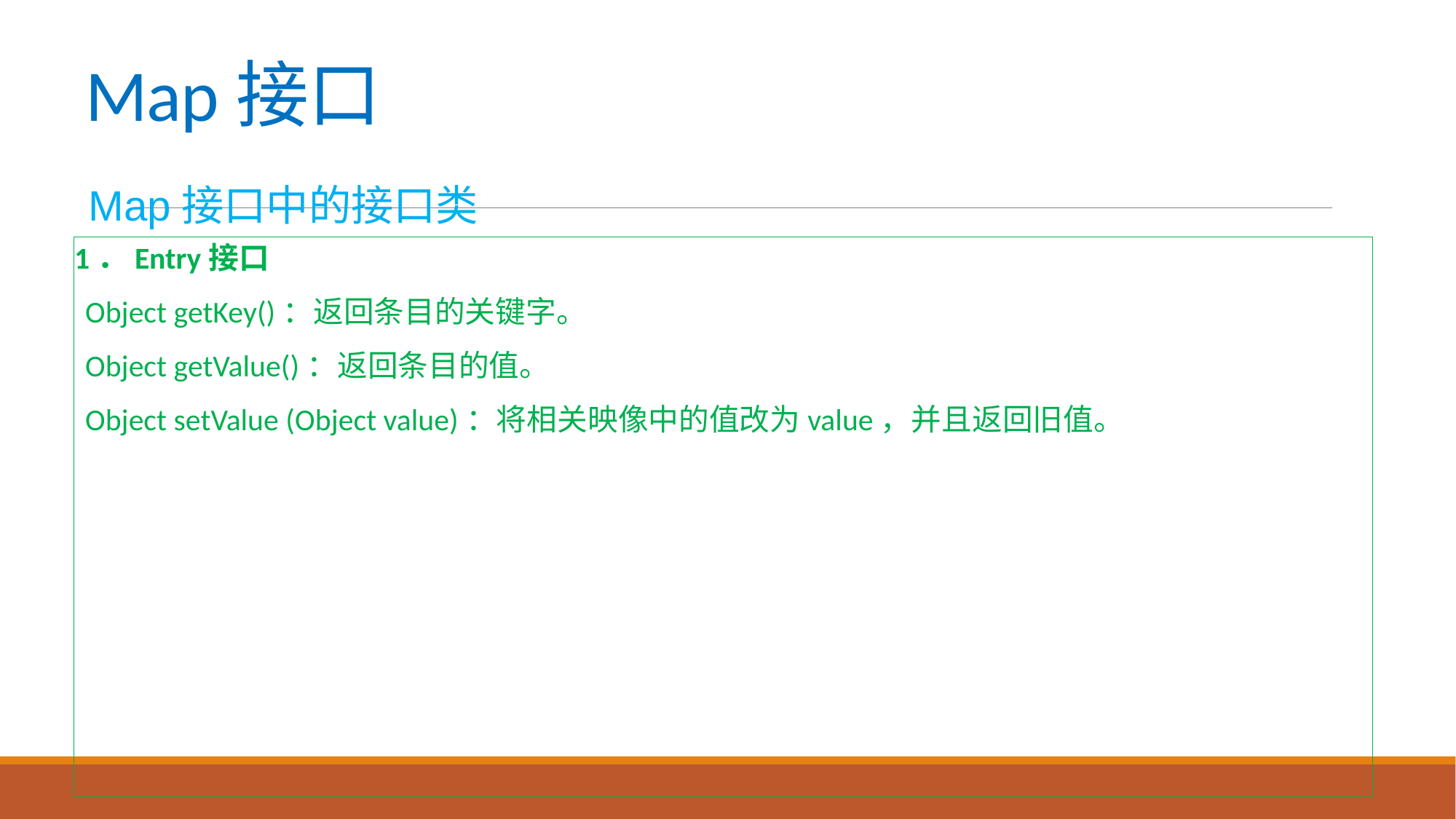

# Map接口
Map接口中的接口类
1．Entry接口
Object getKey()：返回条目的关键字。
Object getValue()：返回条目的值。
Object setValue (Object value)：将相关映像中的值改为value，并且返回旧值。